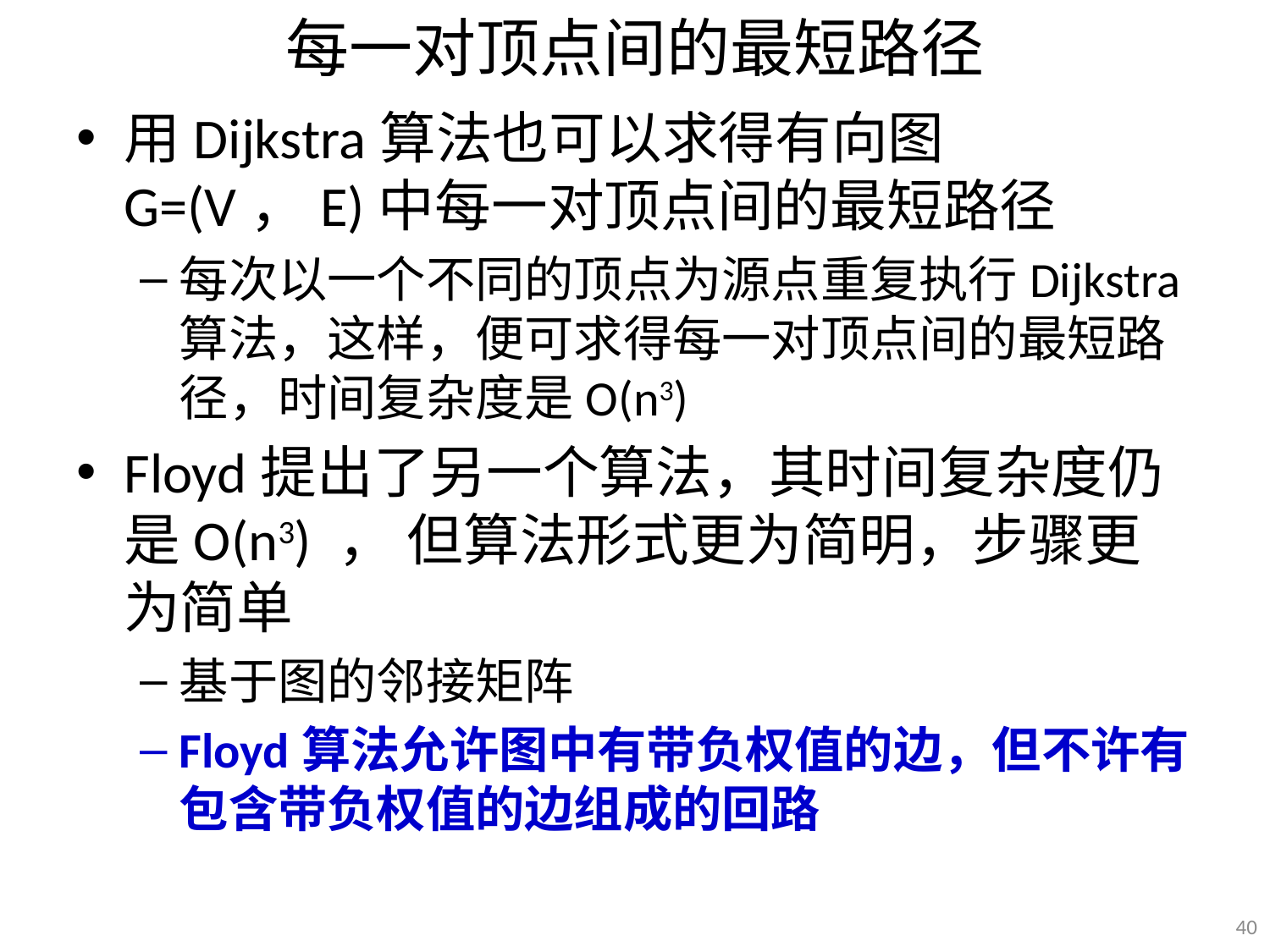

# 每一对顶点间的最短路径
用Dijkstra算法也可以求得有向图G=(V，E)中每一对顶点间的最短路径
每次以一个不同的顶点为源点重复执行Dijkstra算法，这样，便可求得每一对顶点间的最短路径，时间复杂度是O(n3)
Floyd提出了另一个算法，其时间复杂度仍是O(n3) ， 但算法形式更为简明，步骤更为简单
基于图的邻接矩阵
Floyd算法允许图中有带负权值的边，但不许有包含带负权值的边组成的回路
40